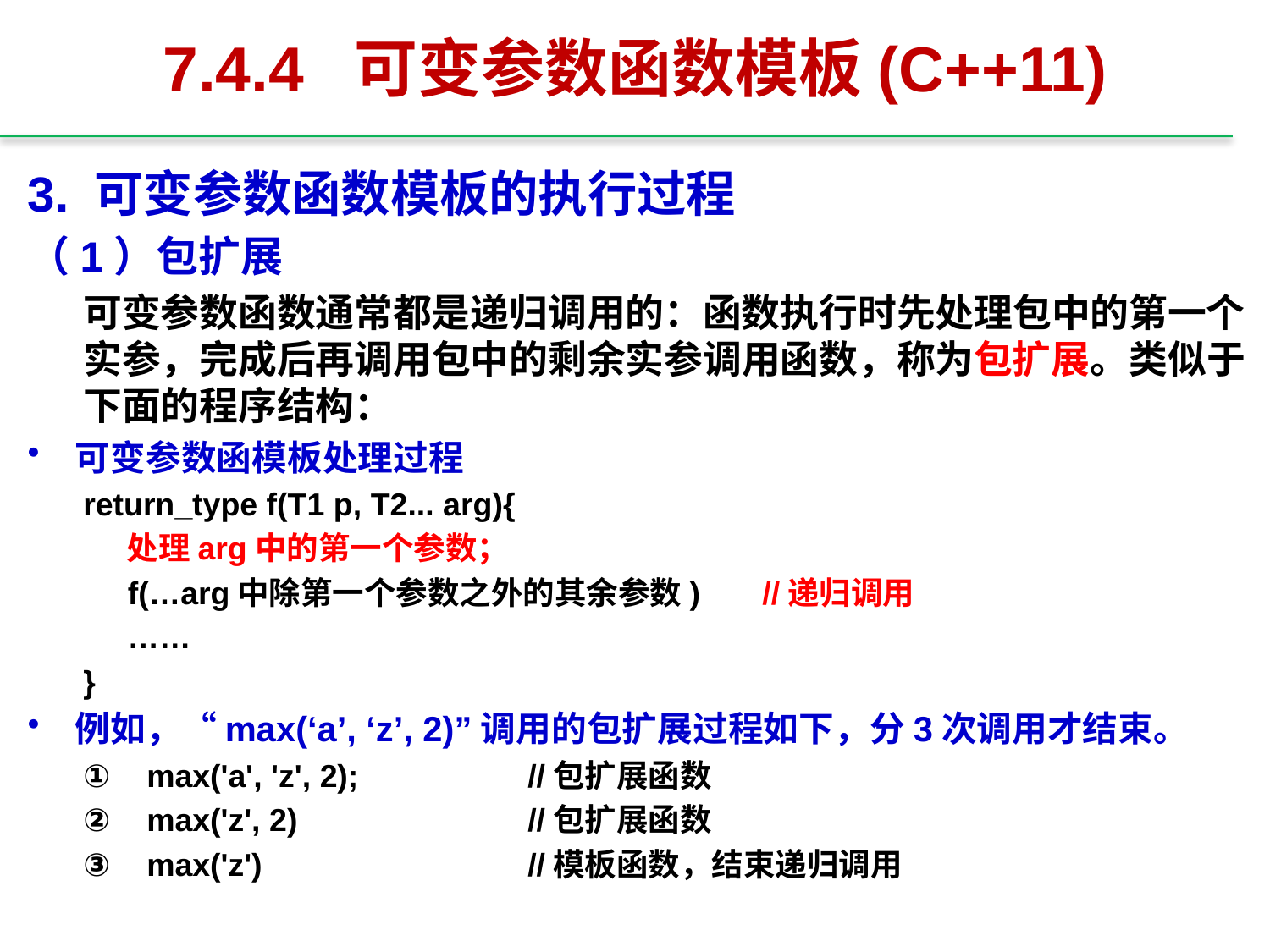

# 7.4.4  可变参数函数模板(C++11)
3. 可变参数函数模板的执行过程
（1）包扩展
可变参数函数通常都是递归调用的：函数执行时先处理包中的第一个实参，完成后再调用包中的剩余实参调用函数，称为包扩展。类似于下面的程序结构：
可变参数函模板处理过程
return_type f(T1 p, T2... arg){
     处理arg中的第一个参数；
     f(…arg中除第一个参数之外的其余参数)       //递归调用
     ……
}
例如，“max(‘a’, ‘z’, 2)”调用的包扩展过程如下，分3次调用才结束。
max('a', 'z', 2); 		//包扩展函数
max('z', 2)                        	//包扩展函数
max('z') 			//模板函数，结束递归调用